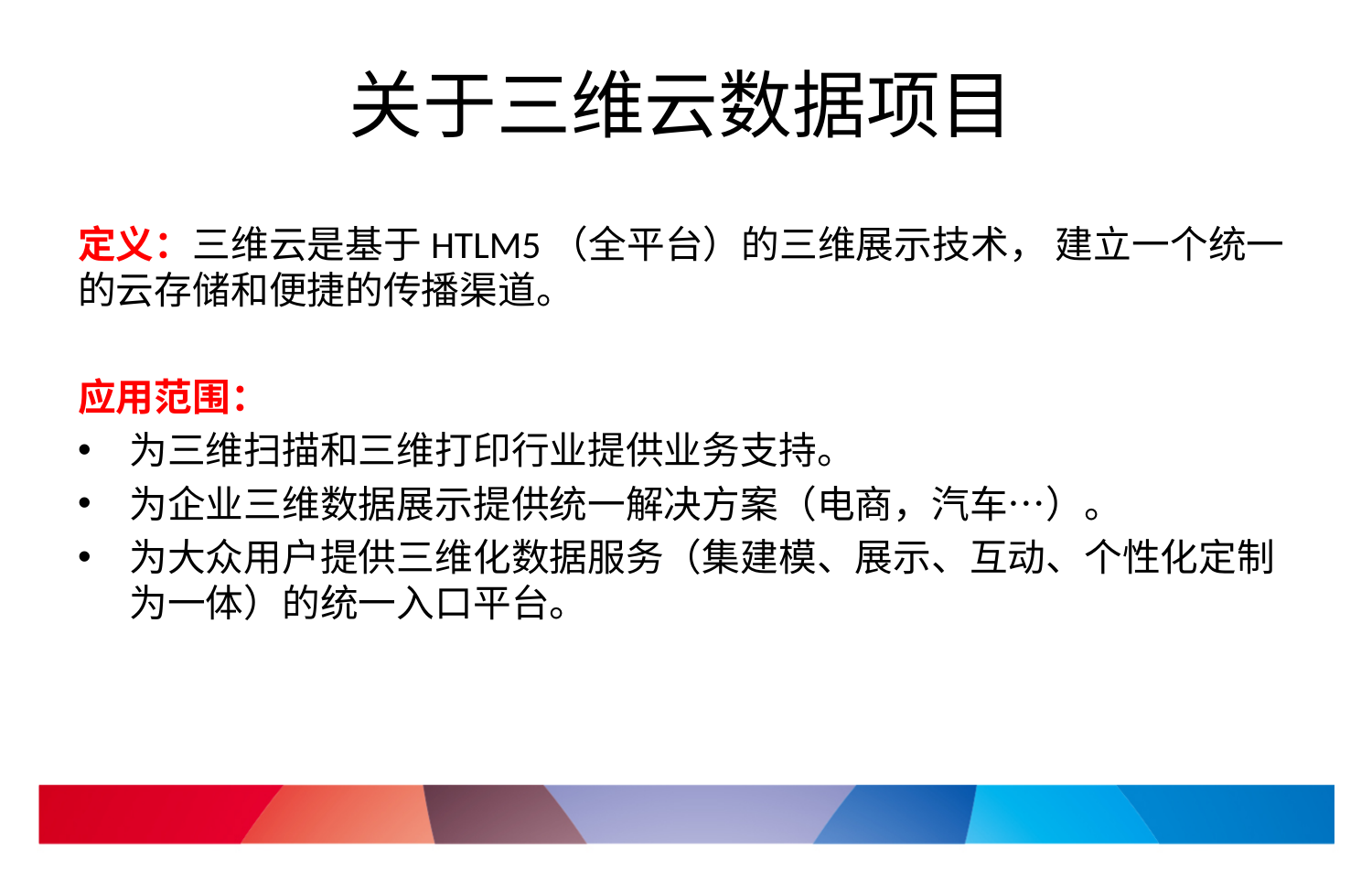

# 关于三维云数据项目
定义：三维云是基于HTLM5（全平台）的三维展示技术， 建立一个统一的云存储和便捷的传播渠道。

应用范围：
为三维扫描和三维打印行业提供业务支持。
为企业三维数据展示提供统一解决方案（电商，汽车…）。
为大众用户提供三维化数据服务（集建模、展示、互动、个性化定制为一体）的统一入口平台。